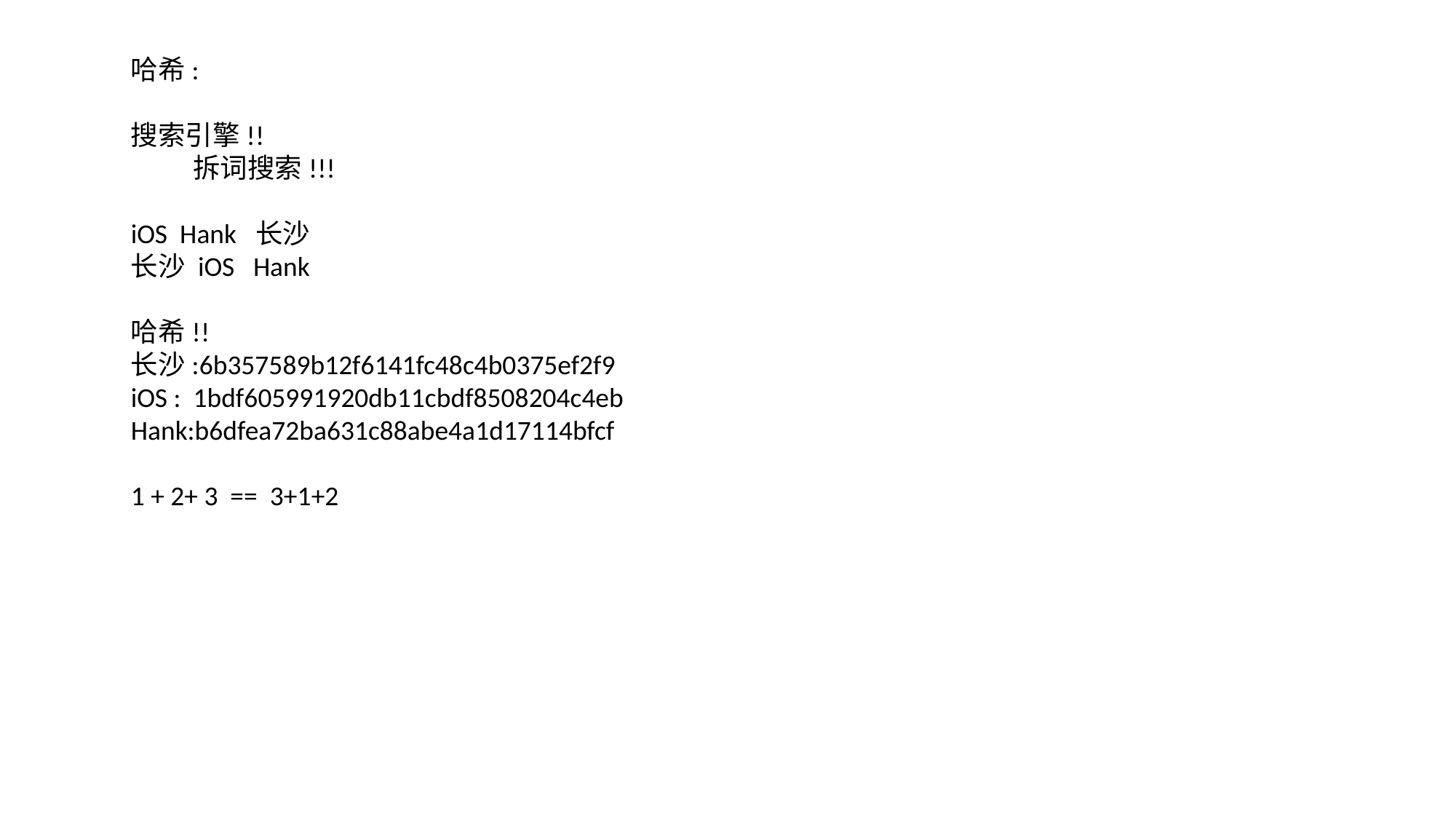

哈希:

搜索引擎!!
         拆词搜索!!!

iOS  Hank  长沙
长沙 iOS   Hank

哈希!!
长沙:6b357589b12f6141fc48c4b0375ef2f9
iOS :  1bdf605991920db11cbdf8508204c4eb
Hank:b6dfea72ba631c88abe4a1d17114bfcf

1 + 2+ 3  ==  3+1+2